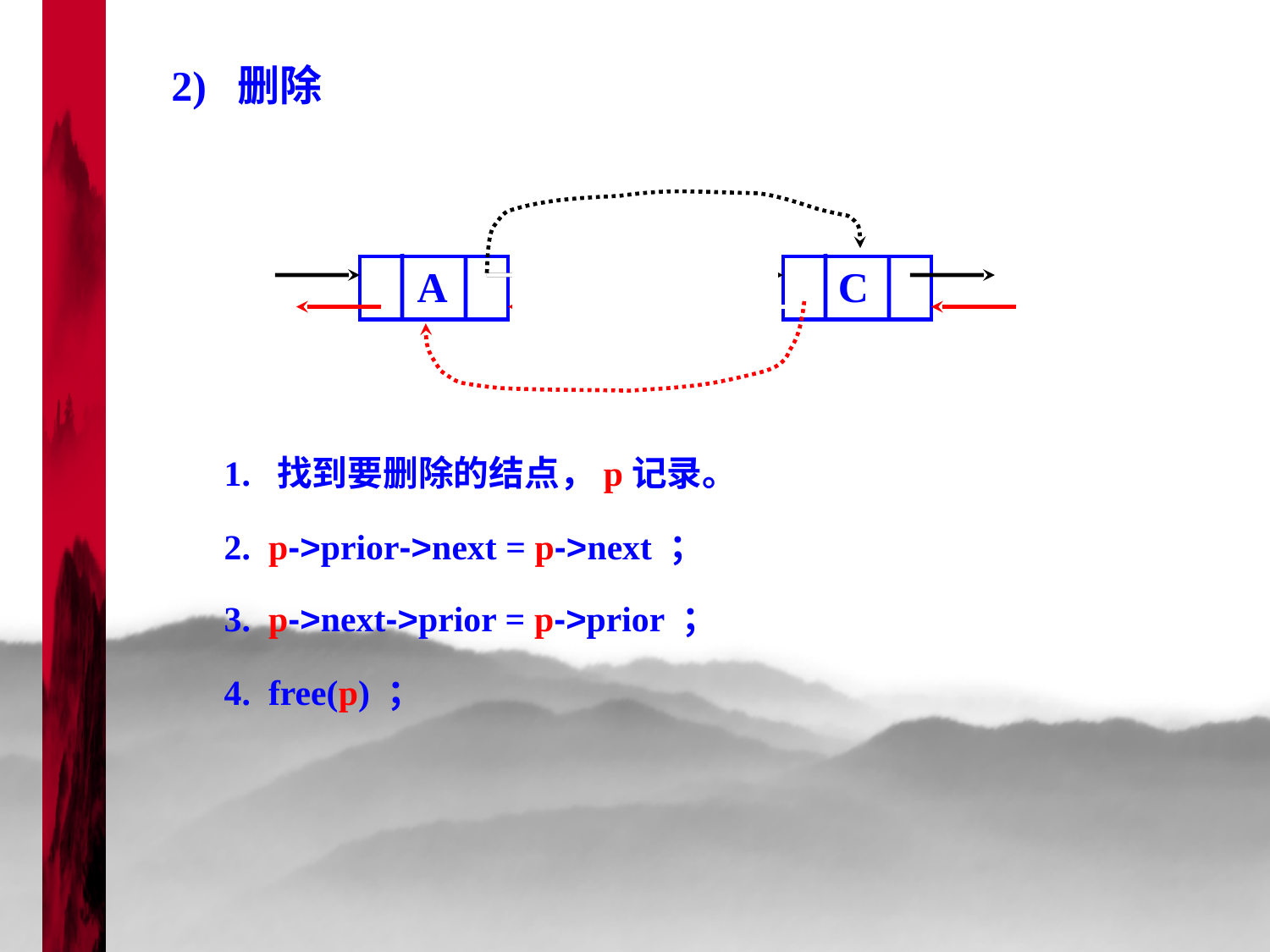

2)  删除

p

A
C

B

1.  找到要删除的结点，p记录。
2.  p->prior->next = p->next ；
3.  p->next->prior = p->prior ；
4.  free(p) ；